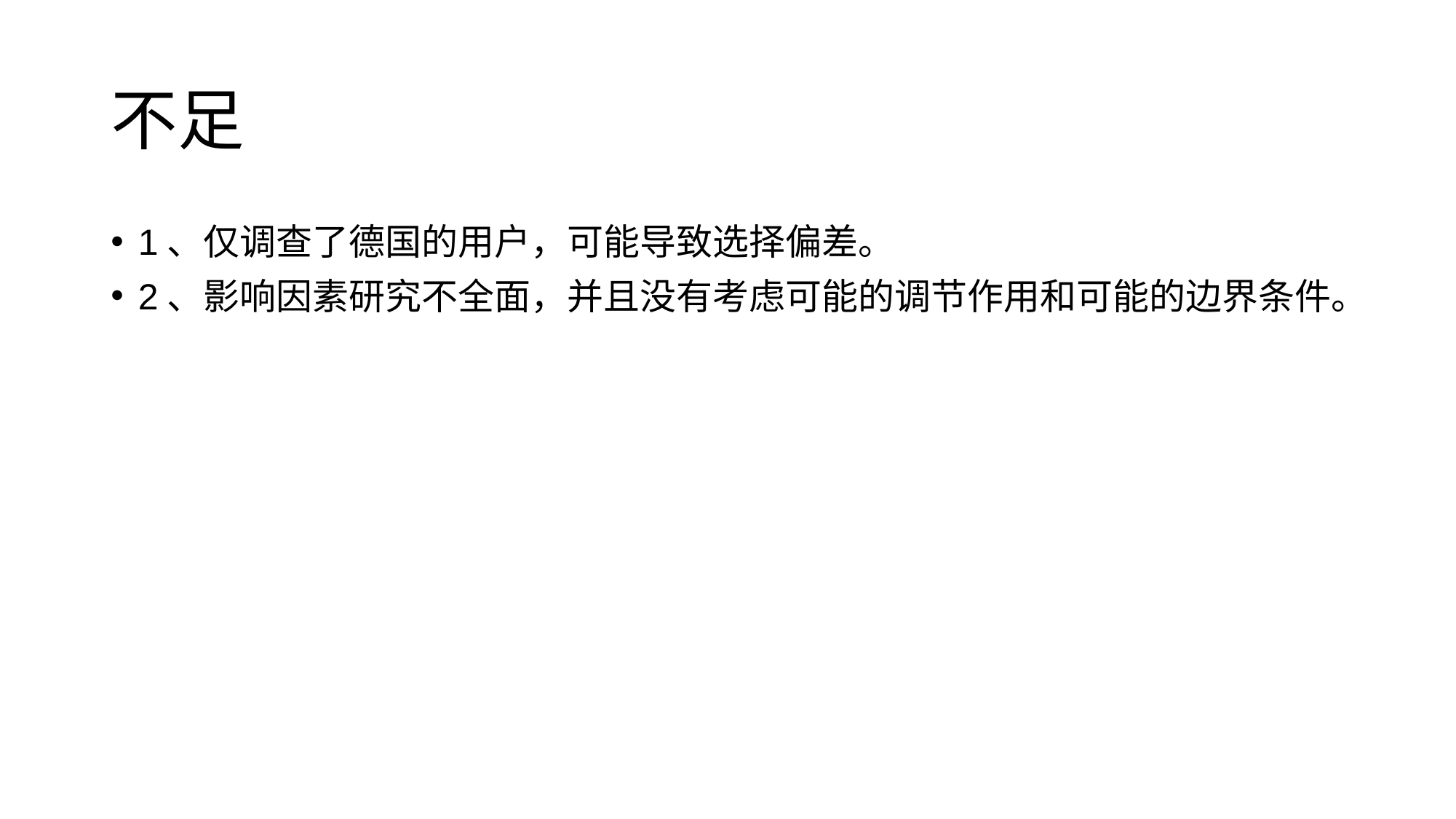

# 不足
1、仅调查了德国的用户，可能导致选择偏差。
2、影响因素研究不全面，并且没有考虑可能的调节作用和可能的边界条件。